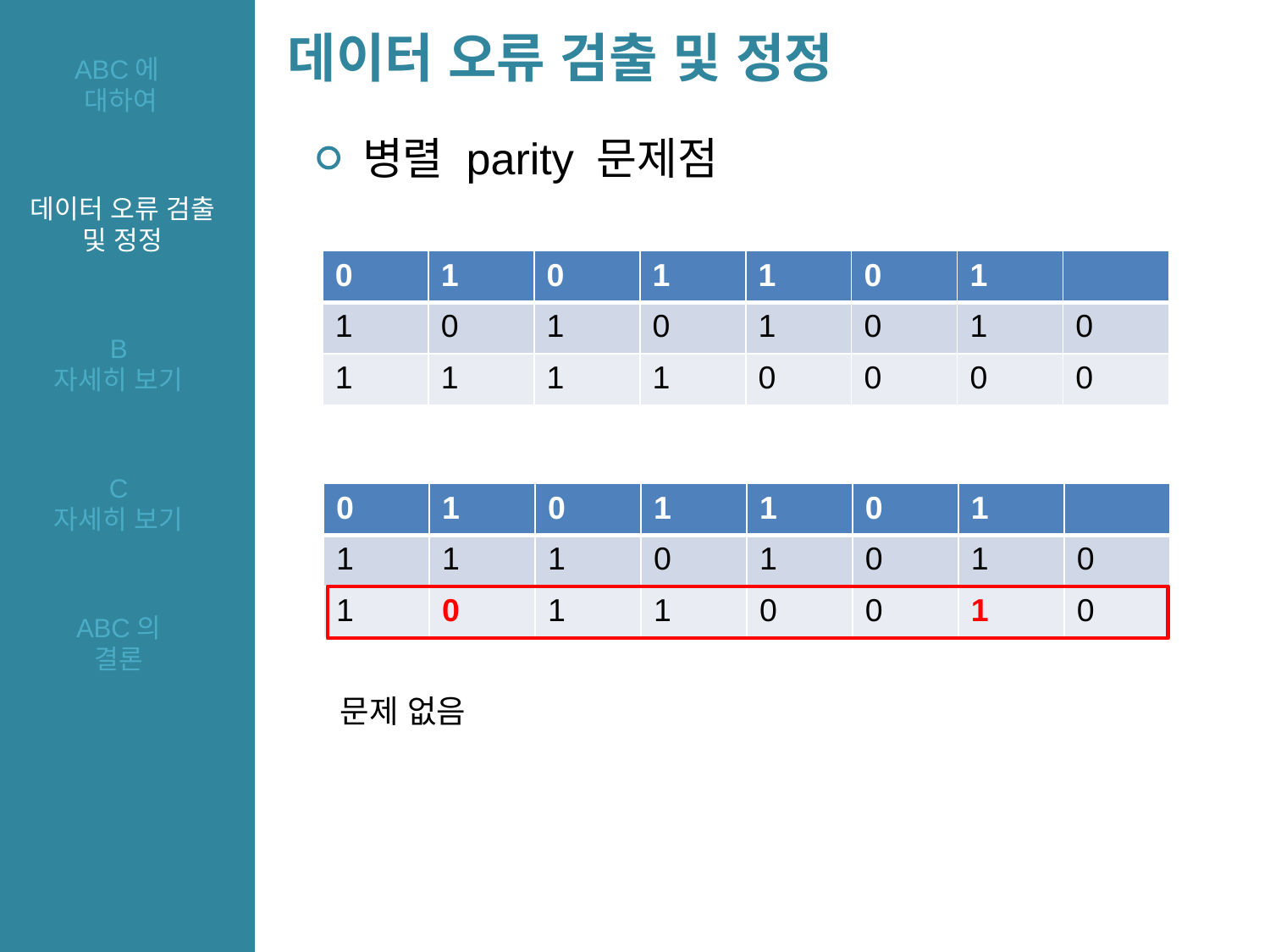

데이터 오류 검출 및 정정
ABC에
대하여
병렬 parity 문제점

데이터 오류 검출 및 정정
| 0 | 1 | 0 | 1 | 1 | 0 | 1 |  |
| --- | --- | --- | --- | --- | --- | --- | --- |
| 1 | 0 | 1 | 0 | 1 | 0 | 1 | 0 |
| 1 | 1 | 1 | 1 | 0 | 0 | 0 | 0 |
B
자세히 보기
C
자세히 보기
| 0 | 1 | 0 | 1 | 1 | 0 | 1 |  |
| --- | --- | --- | --- | --- | --- | --- | --- |
| 1 | 1 | 1 | 0 | 1 | 0 | 1 | 0 |
| 1 | 0 | 1 | 1 | 0 | 0 | 1 | 0 |

ABC의
결론
문제 없음